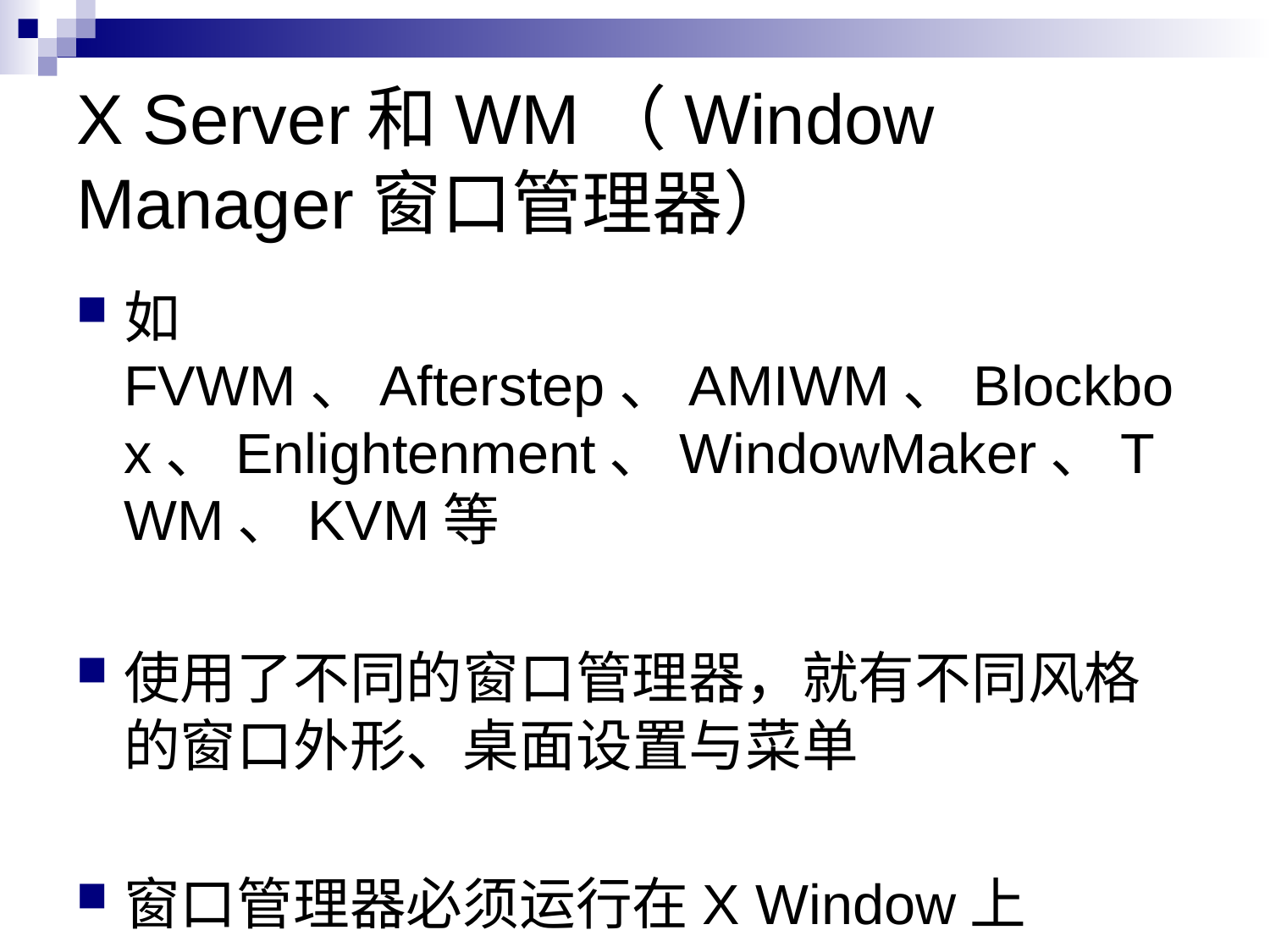

# X Server和WM（Window Manager窗口管理器）
如FVWM、Afterstep、AMIWM、Blockbox、Enlightenment、WindowMaker、TWM、KVM等

使用了不同的窗口管理器，就有不同风格的窗口外形、桌面设置与菜单

窗口管理器必须运行在X Window上